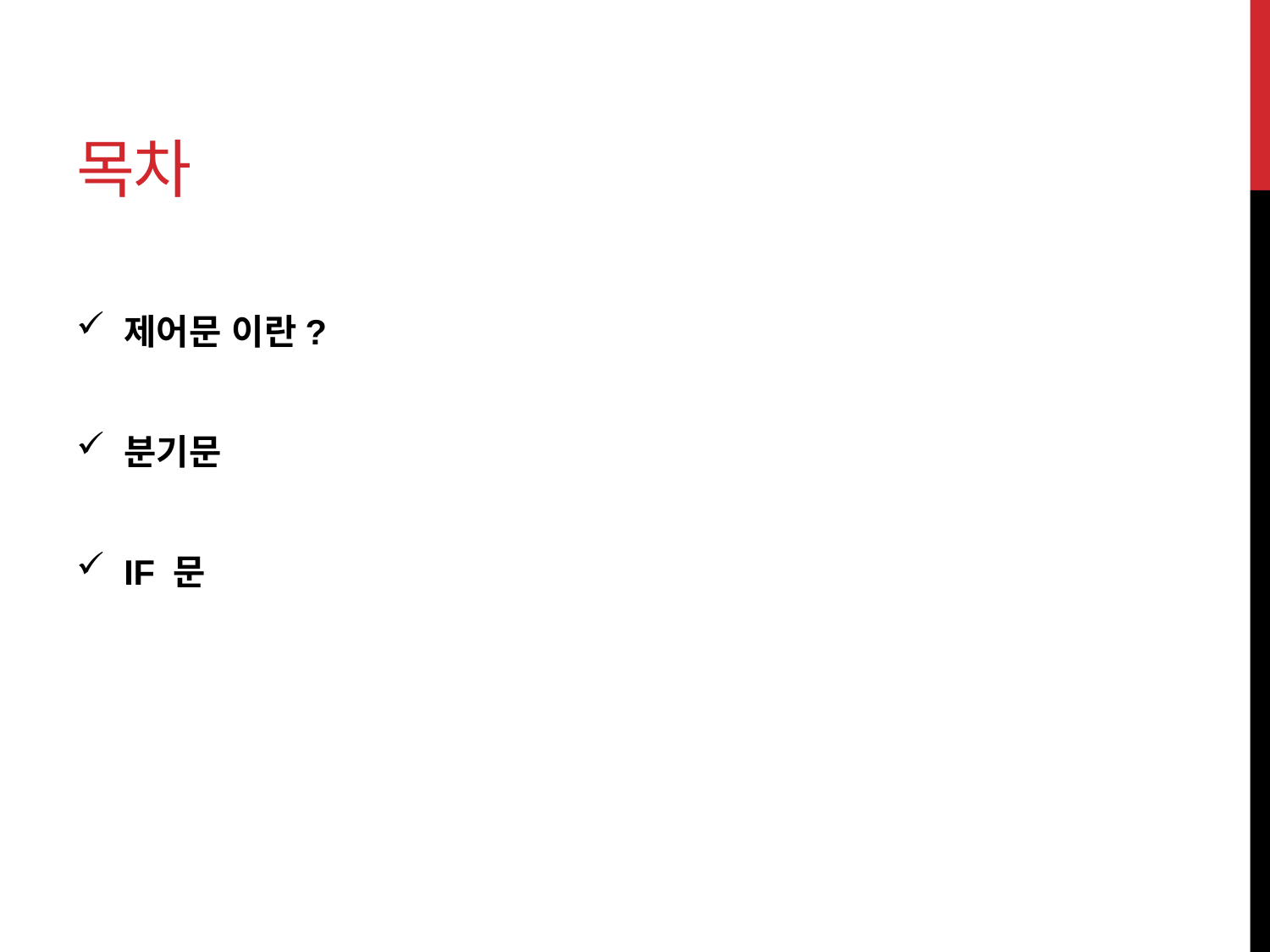

# 목차

제어문 이란?

분기문

IF 문